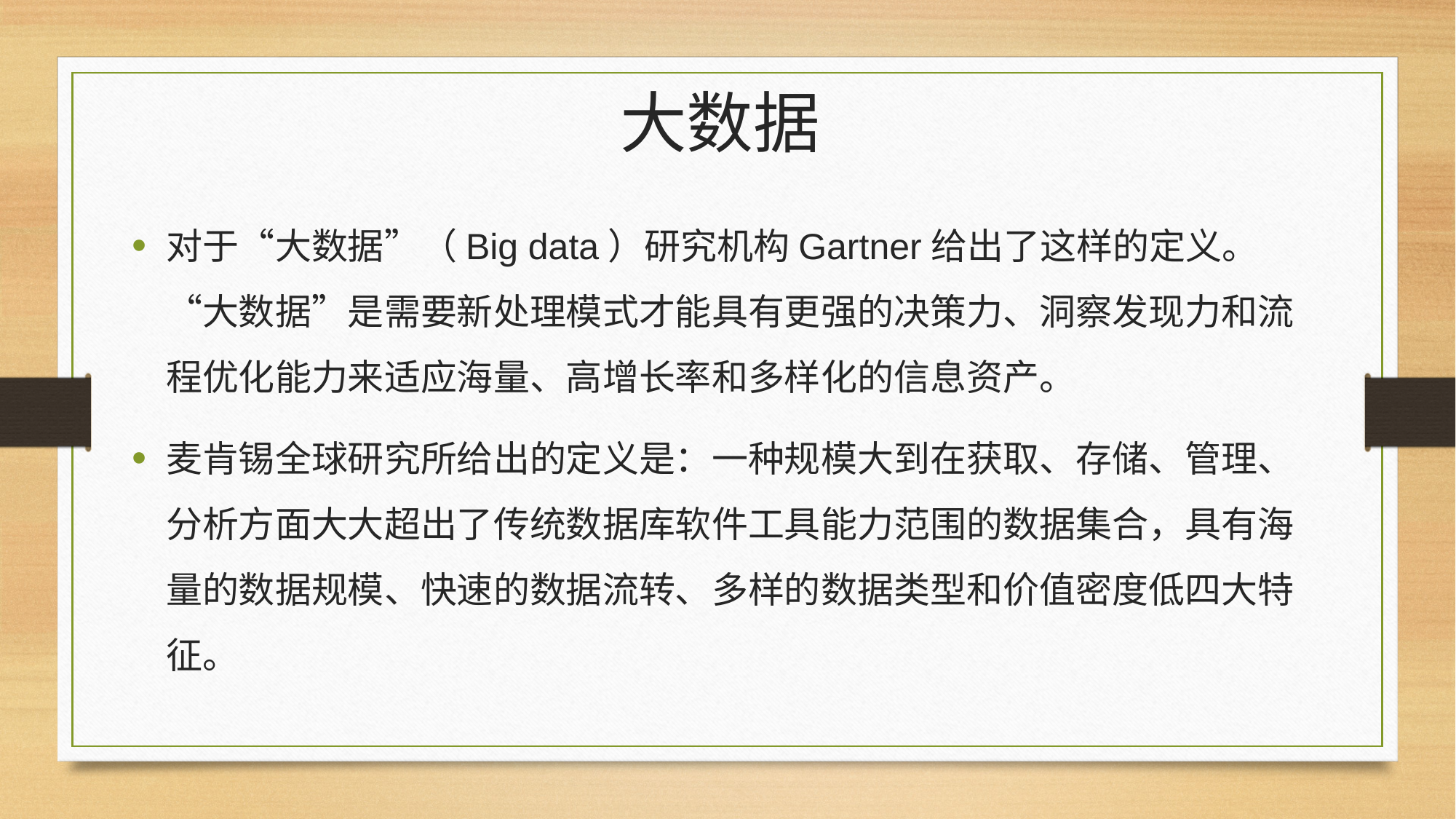

# 大数据
对于“大数据”（Big data）研究机构Gartner给出了这样的定义。“大数据”是需要新处理模式才能具有更强的决策力、洞察发现力和流程优化能力来适应海量、高增长率和多样化的信息资产。
麦肯锡全球研究所给出的定义是：一种规模大到在获取、存储、管理、分析方面大大超出了传统数据库软件工具能力范围的数据集合，具有海量的数据规模、快速的数据流转、多样的数据类型和价值密度低四大特征。